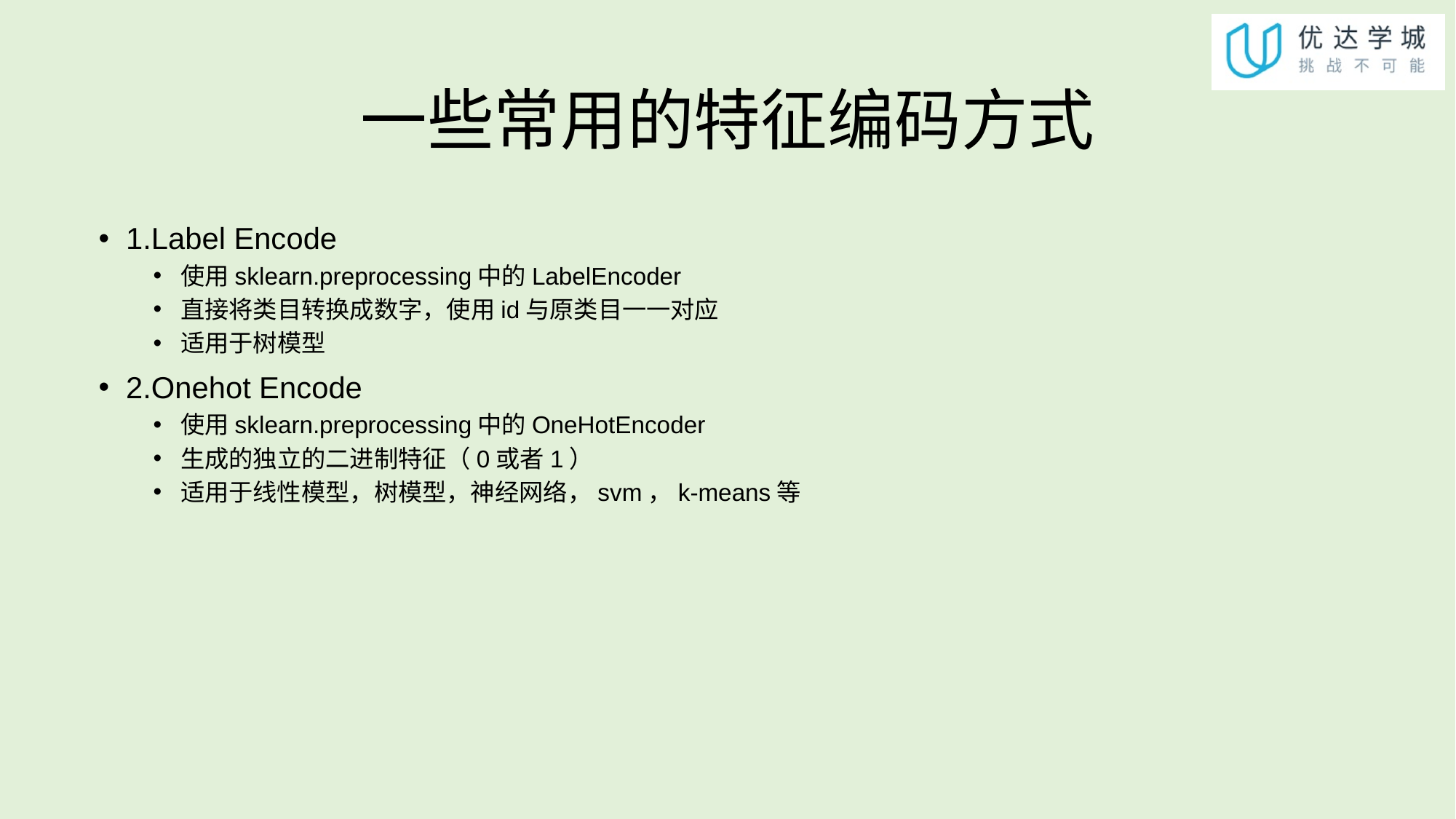

# 一些常用的特征编码方式
1.Label Encode
使用sklearn.preprocessing中的LabelEncoder
直接将类目转换成数字，使用id与原类目一一对应
适用于树模型
2.Onehot Encode
使用sklearn.preprocessing中的OneHotEncoder
生成的独立的二进制特征（0或者1）
适用于线性模型，树模型，神经网络，svm，k-means等